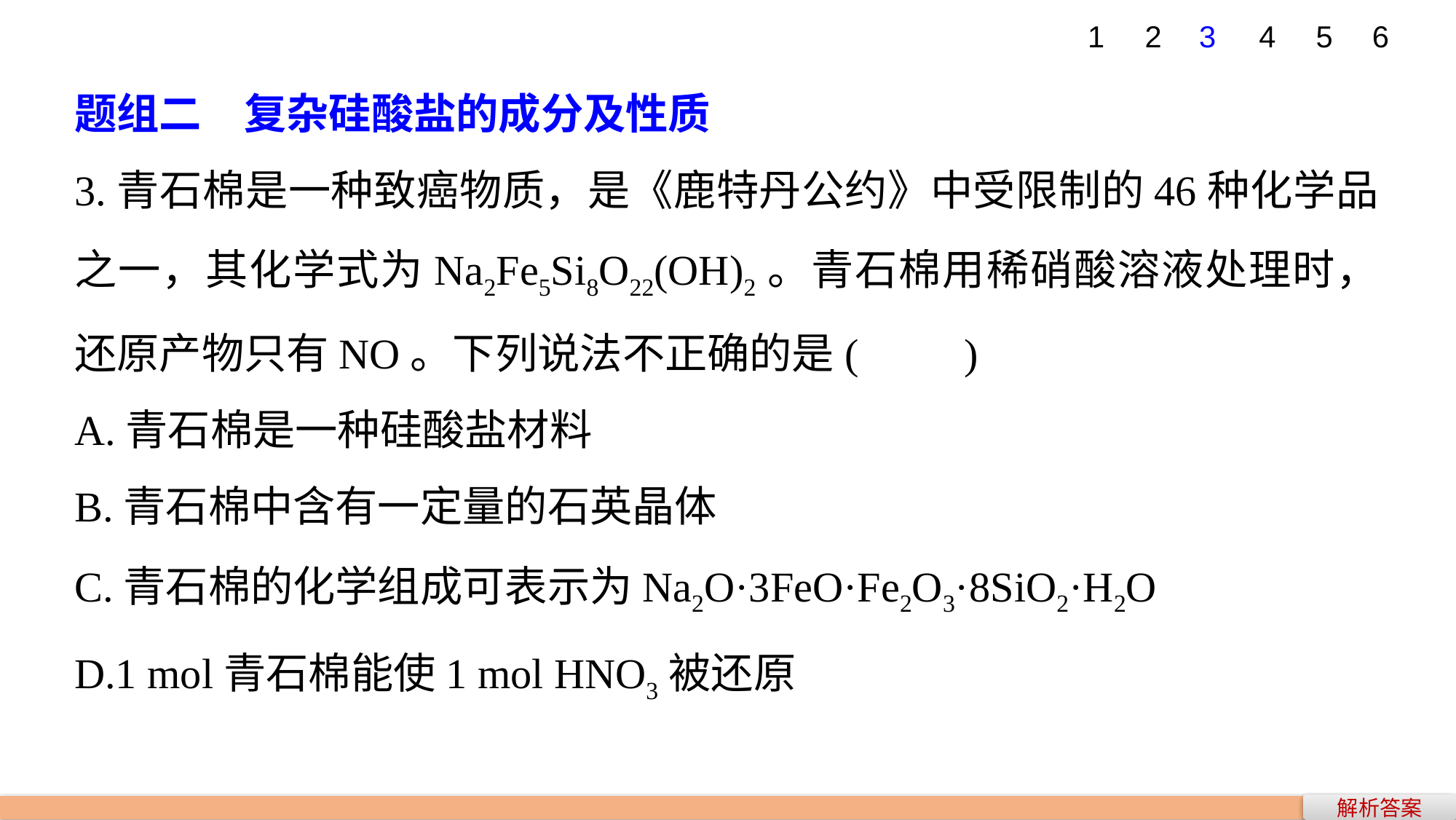

1
2
3
4
5
6
题组二　复杂硅酸盐的成分及性质
3.青石棉是一种致癌物质，是《鹿特丹公约》中受限制的46种化学品之一，其化学式为Na2Fe5Si8O22(OH)2。青石棉用稀硝酸溶液处理时，还原产物只有NO。下列说法不正确的是(　　)
A.青石棉是一种硅酸盐材料
B.青石棉中含有一定量的石英晶体
C.青石棉的化学组成可表示为Na2O·3FeO·Fe2O3·8SiO2·H2O
D.1 mol青石棉能使1 mol HNO3被还原
解析答案